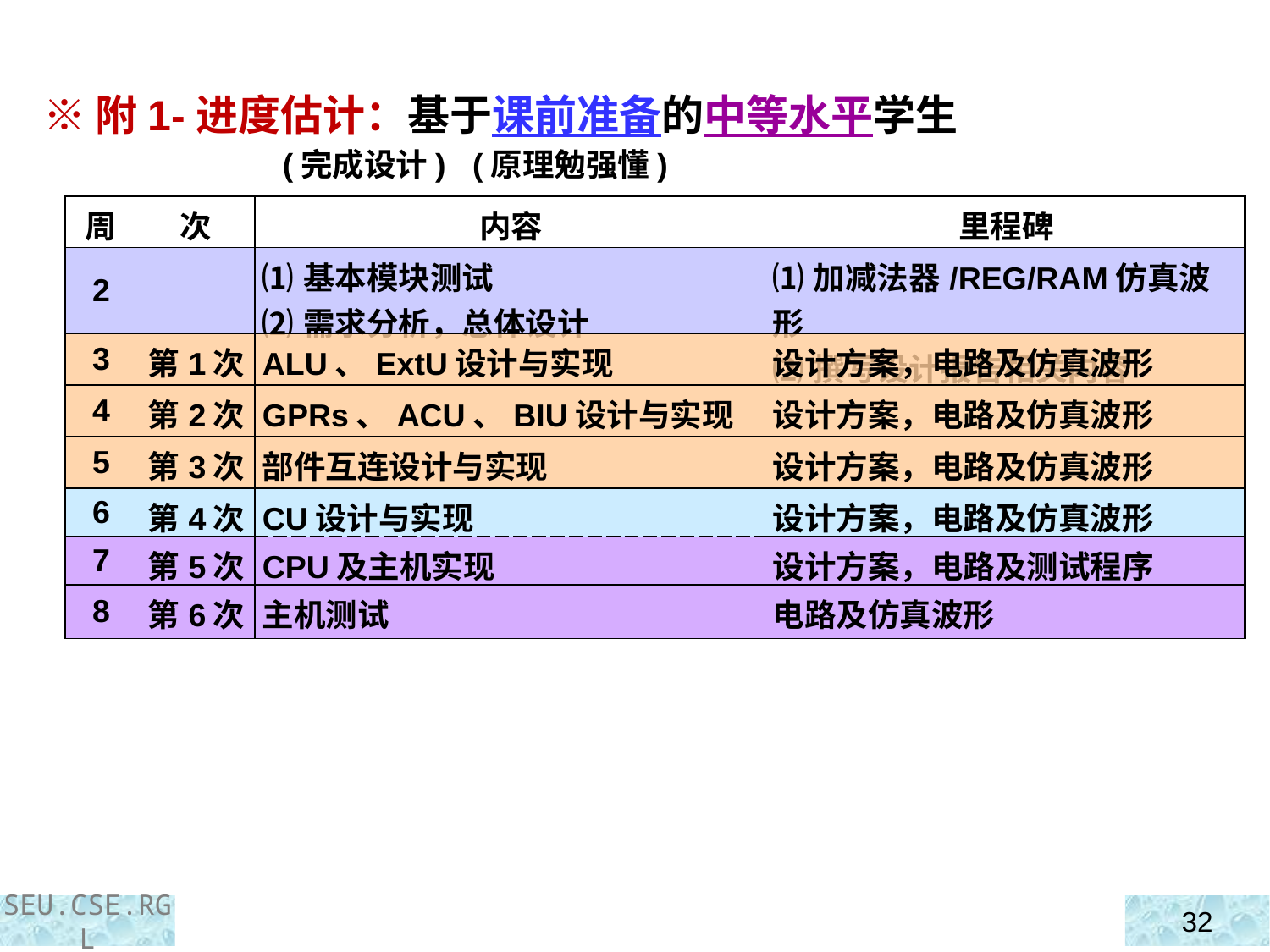

※附1-进度估计：基于课前准备的中等水平学生
                            (完成设计)   (原理勉强懂)
| 周 | 次 | 内容 | 里程碑 |
| --- | --- | --- | --- |
| 2 |  | ⑴基本模块测试 ⑵需求分析，总体设计 | ⑴加减法器/REG/RAM仿真波形 ⑵撰写设计报告相关内容 |
| 3 | 第1次 | ALU、ExtU设计与实现 | 设计方案，电路及仿真波形 |
| 4 | 第2次 | GPRs、ACU、BIU设计与实现 | 设计方案，电路及仿真波形 |
| 5 | 第3次 | 部件互连设计与实现 | 设计方案，电路及仿真波形 |
| 6 | 第4次 | CU设计与实现 | 设计方案，电路及仿真波形 |
| 7 | 第5次 | CPU及主机实现 | 设计方案，电路及测试程序 |
| 8 | 第6次 | 主机测试 | 电路及仿真波形 |
SEU.CSE.RGL
32